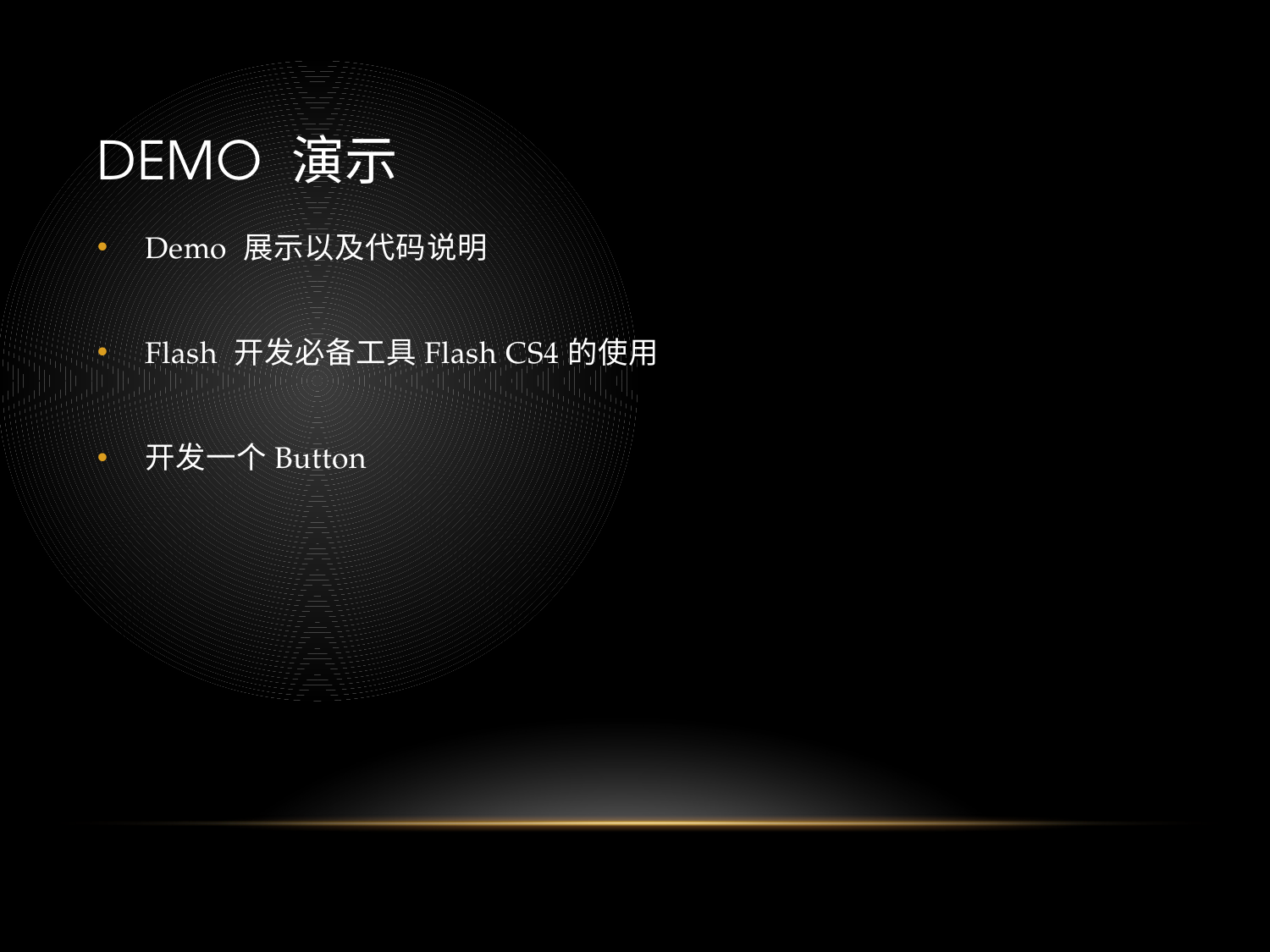

# DEMO 演示
Demo 展示以及代码说明

Flash 开发必备工具Flash CS4的使用

开发一个Button